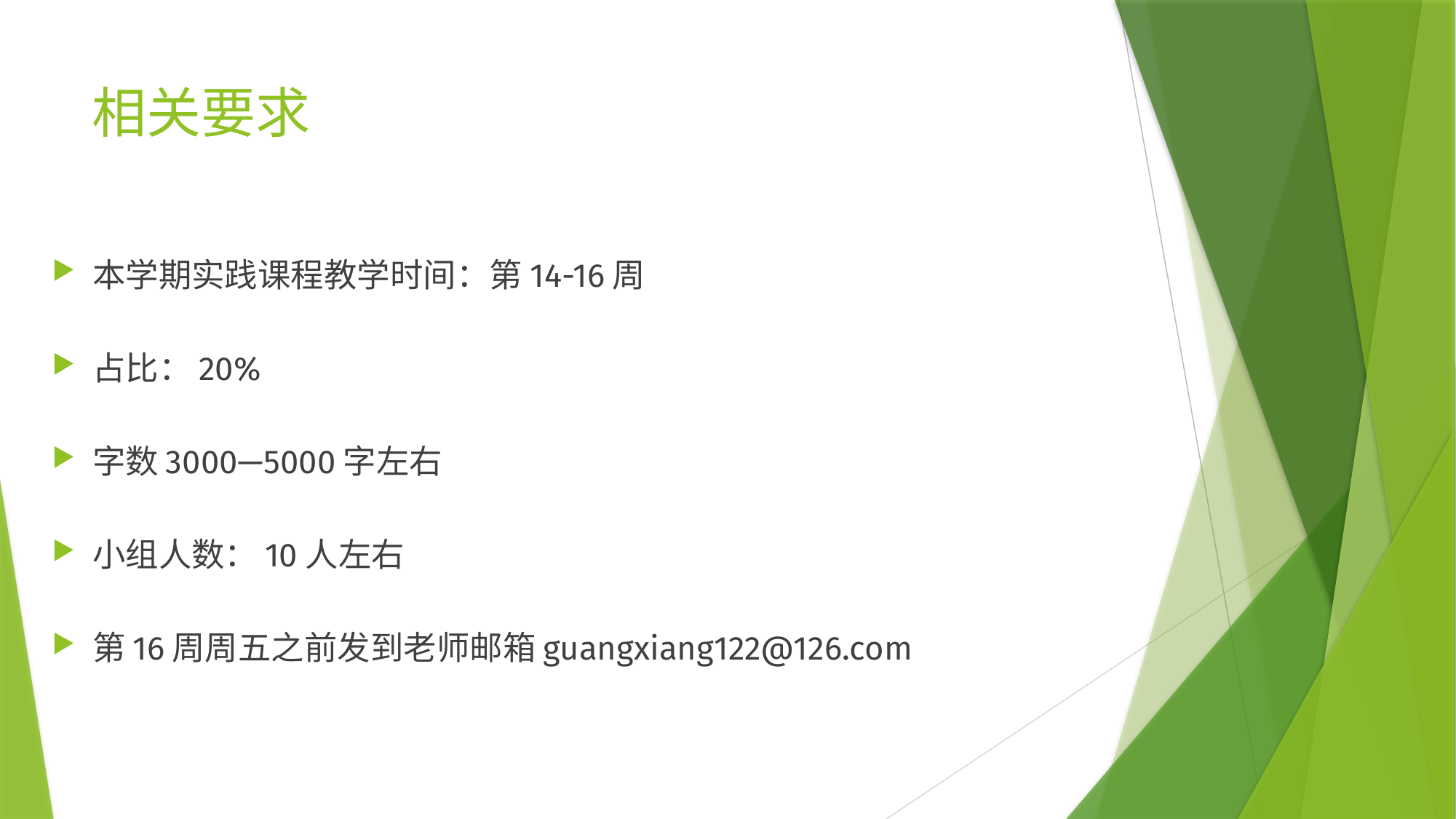

# 相关要求
本学期实践课程教学时间：第14-16周
占比：20%
字数3000—5000字左右
小组人数：10人左右
第16周周五之前发到老师邮箱guangxiang122@126.com